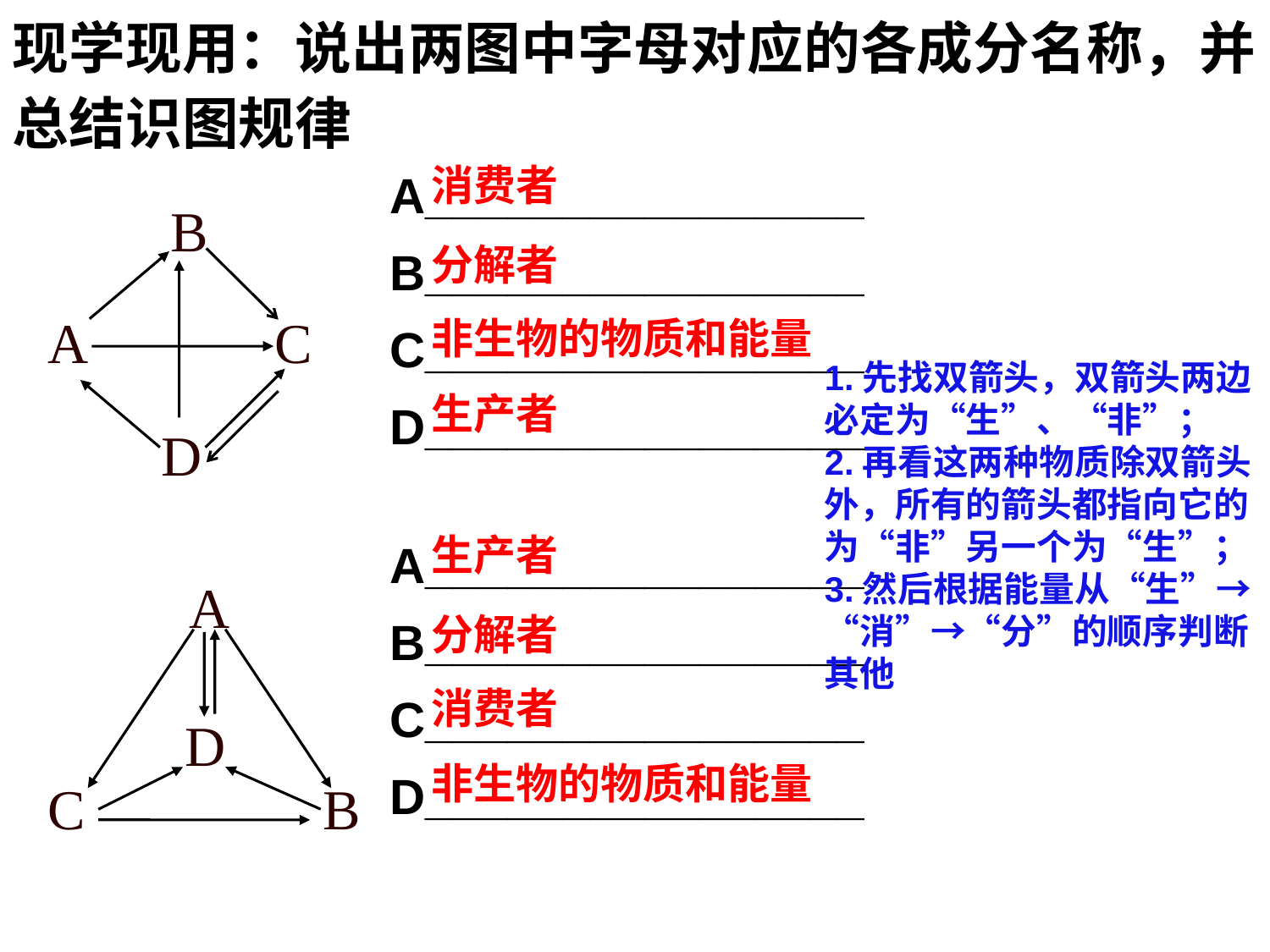

现学现用：说出两图中字母对应的各成分名称，并总结识图规律
A________________
B________________
C________________
D________________
消费者
B

A
C

D
分解者
非生物的物质和能量
1.先找双箭头，双箭头两边必定为“生”、“非”；
2.再看这两种物质除双箭头外，所有的箭头都指向它的为“非”另一个为“生”；
3.然后根据能量从“生”→ “消”→“分”的顺序判断其他
生产者
A________________
B________________
C________________
D________________
生产者
A

D
C

B

分解者
消费者
非生物的物质和能量